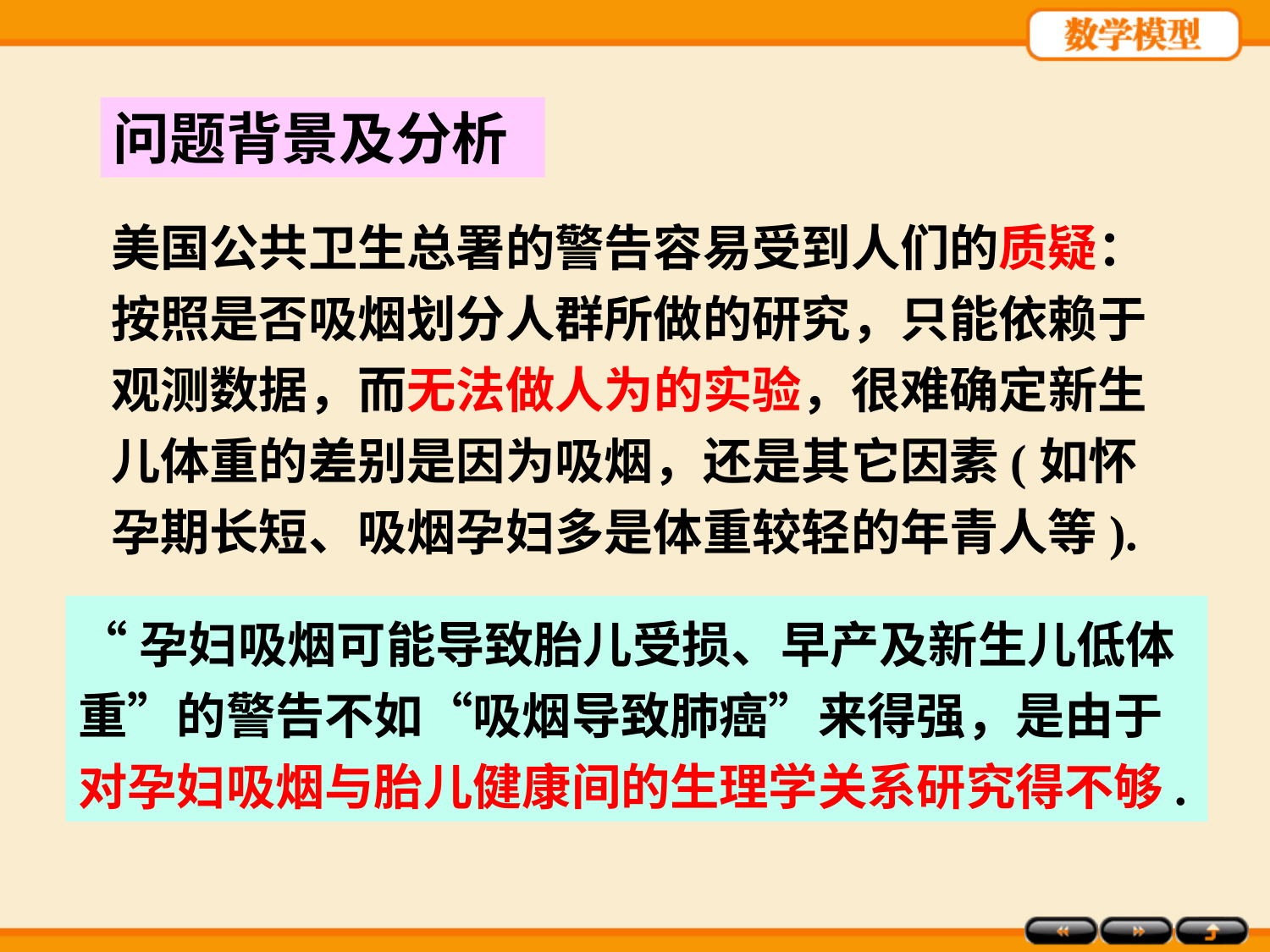

问题背景及分析
美国公共卫生总署的警告容易受到人们的质疑：按照是否吸烟划分人群所做的研究，只能依赖于观测数据，而无法做人为的实验，很难确定新生儿体重的差别是因为吸烟，还是其它因素(如怀孕期长短、吸烟孕妇多是体重较轻的年青人等).
“孕妇吸烟可能导致胎儿受损、早产及新生儿低体重”的警告不如“吸烟导致肺癌”来得强，是由于对孕妇吸烟与胎儿健康间的生理学关系研究得不够.